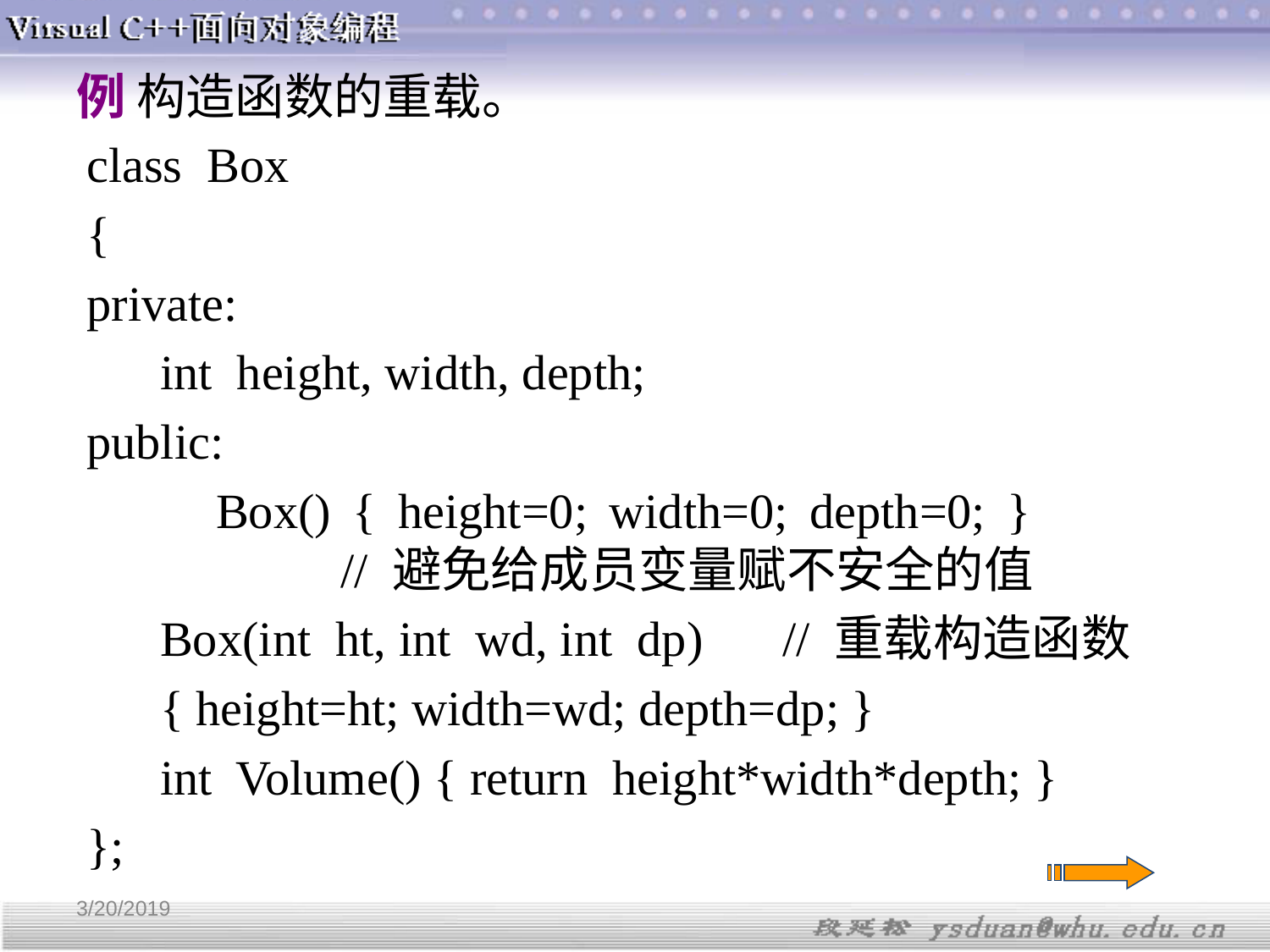

例 构造函数的重载。
class  Box
{
private:
      int  height, width, depth;
public:
      Box() { height=0; width=0; depth=0; }				// 避免给成员变量赋不安全的值
      Box(int  ht, int  wd, int  dp) 	     // 重载构造函数
      { height=ht; width=wd; depth=dp; }
      int  Volume() { return  height*width*depth; }
};

3/20/2019